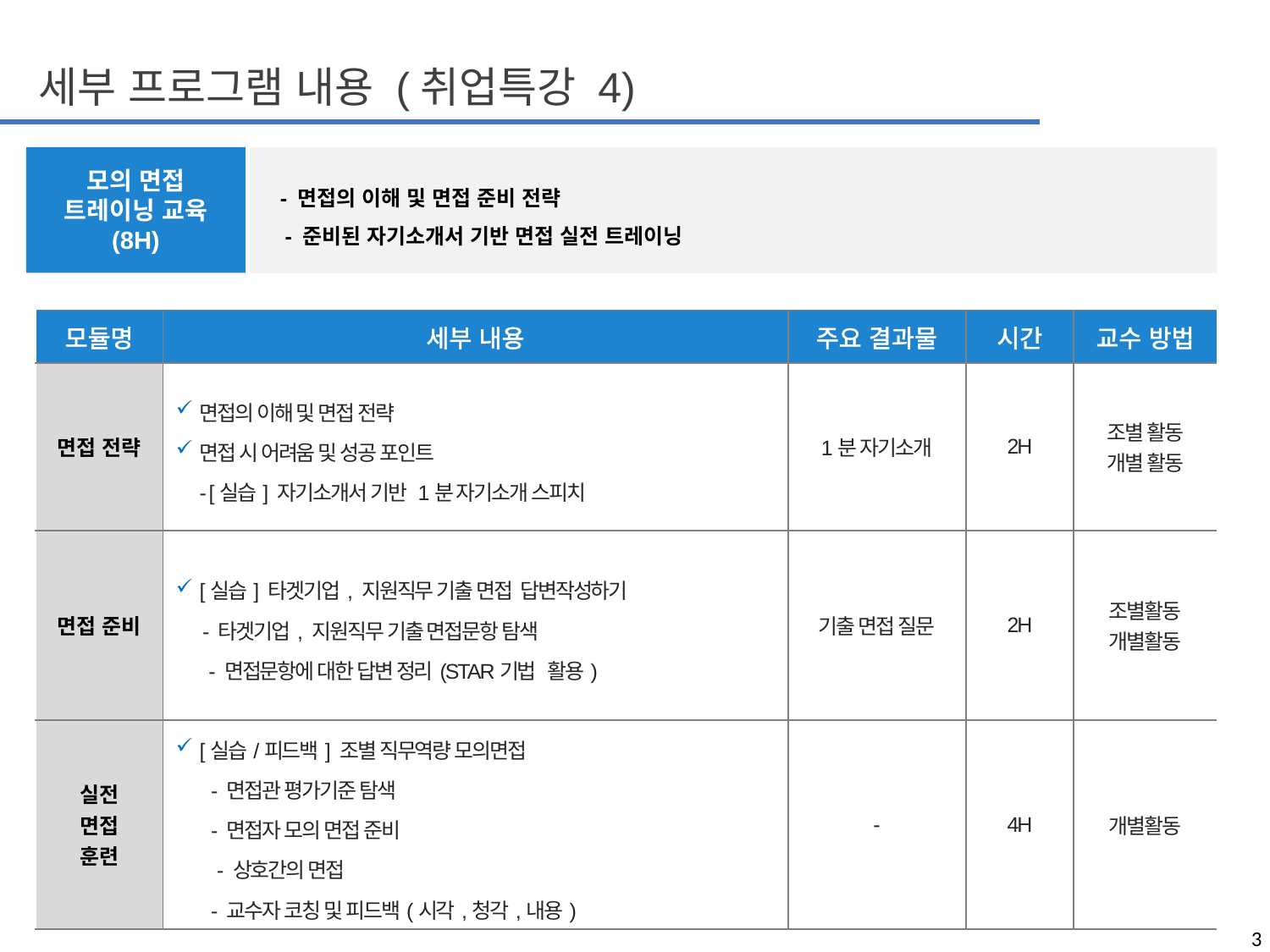

# 세부 프로그램 내용 (취업특강 4)
   - 면접의 이해 및 면접 준비 전략
   - 준비된 자기소개서 기반 면접 실전 트레이닝
모의 면접
트레이닝 교육 (8H)
| 모듈명 | 세부 내용 | 주요 결과물 | 시간 | 교수 방법 |
| --- | --- | --- | --- | --- |
| 면접 전략 | 면접의 이해 및 면접 전략 면접 시 어려움 및 성공 포인트 - [실습] 자기소개서 기반 1분 자기소개 스피치 | 1분 자기소개 | 2H | 조별 활동 개별 활동 |
| 면접 준비 | [실습] 타겟기업, 지원직무 기출 면접 답변작성하기 - 타겟기업, 지원직무 기출 면접문항 탐색 - 면접문항에 대한 답변 정리(STAR기법 활용) | 기출 면접 질문 | 2H | 조별활동 개별활동 |
| 실전 면접 훈련 | [실습/피드백] 조별 직무역량 모의면접 - 면접관 평가기준 탐색 - 면접자 모의 면접 준비 - 상호간의 면접 - 교수자 코칭 및 피드백(시각,청각,내용) | - | 4H | 개별활동 |